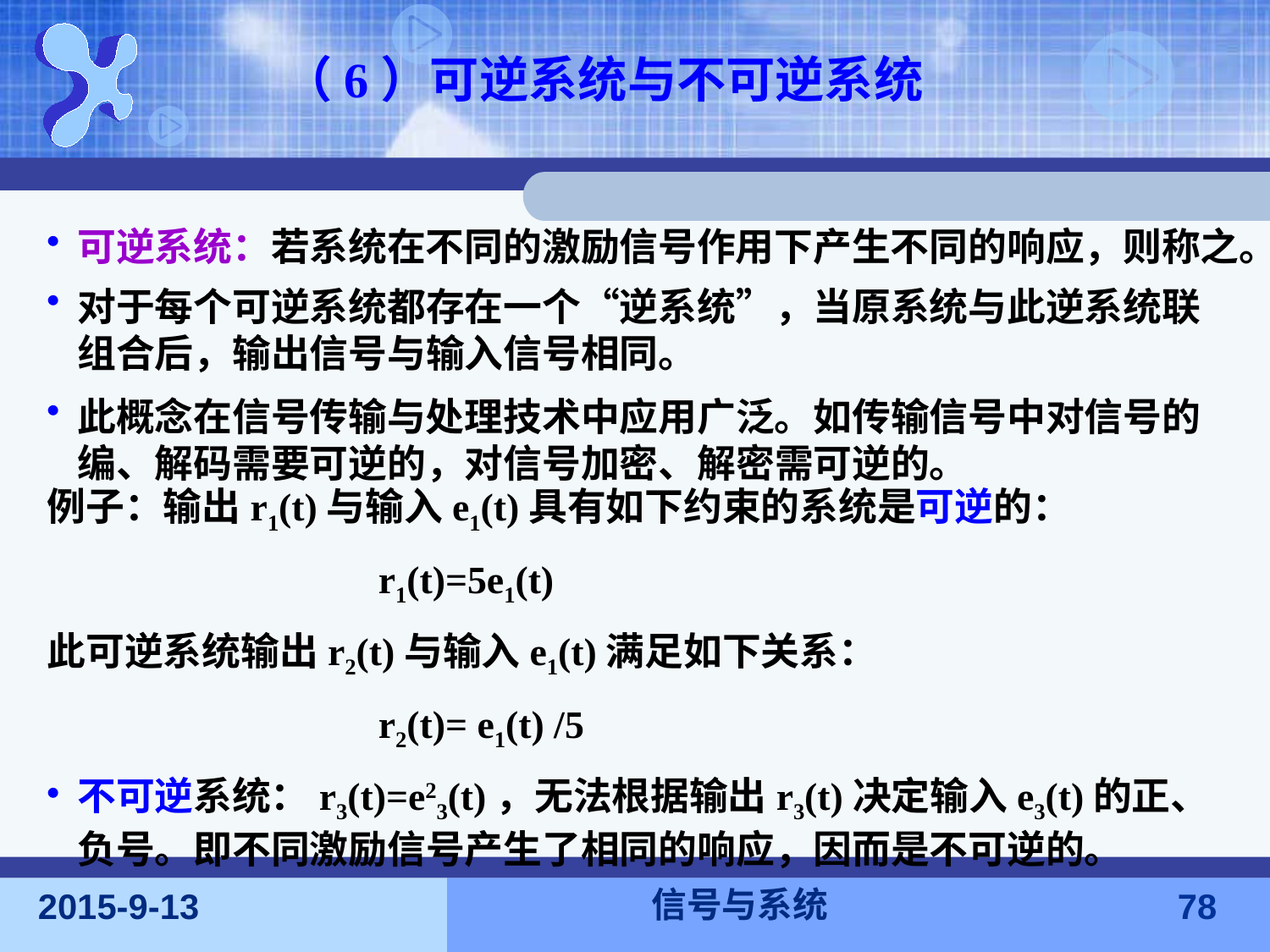

（6）可逆系统与不可逆系统
可逆系统：若系统在不同的激励信号作用下产生不同的响应，则称之。
对于每个可逆系统都存在一个“逆系统”，当原系统与此逆系统联组合后，输出信号与输入信号相同。
此概念在信号传输与处理技术中应用广泛。如传输信号中对信号的编、解码需要可逆的，对信号加密、解密需可逆的。
例子：输出r1(t)与输入e1(t)具有如下约束的系统是可逆的：
                                  r1(t)=5e1(t)
此可逆系统输出r2(t)与输入e1(t)满足如下关系：
                                  r2(t)= e1(t) /5
不可逆系统：r3(t)=e23(t)，无法根据输出r3(t)决定输入e3(t)的正、负号。即不同激励信号产生了相同的响应，因而是不可逆的。
信号与系统
2015-9-13
78